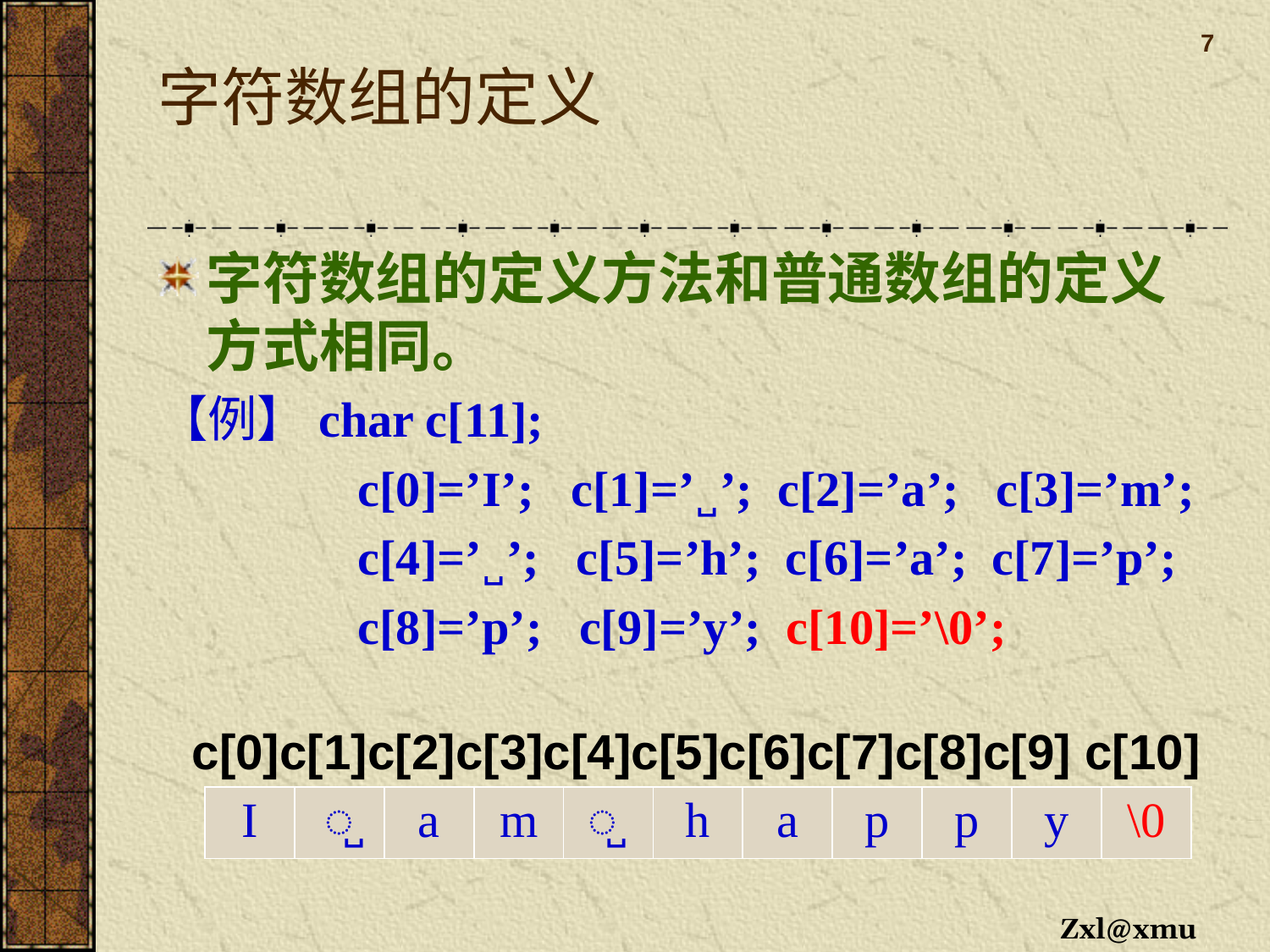

7
# 字符数组的定义
字符数组的定义方法和普通数组的定义方式相同。
【例】char c[11];
		  c[0]=’I’;   c[1]=’ ̺ ’;  c[2]=’a’;   c[3]=’m’;
		  c[4]=’ ̺ ’;   c[5]=’h’;  c[6]=’a’;  c[7]=’p’;
		  c[8]=’p’;   c[9]=’y’;  c[10]=’\0’;

c[0]c[1]c[2]c[3]c[4]c[5]c[6]c[7]c[8]c[9] c[10]
| I | ̺ | a | m | ̺ | h | a | p | p | y | \0 |
| --- | --- | --- | --- | --- | --- | --- | --- | --- | --- | --- |